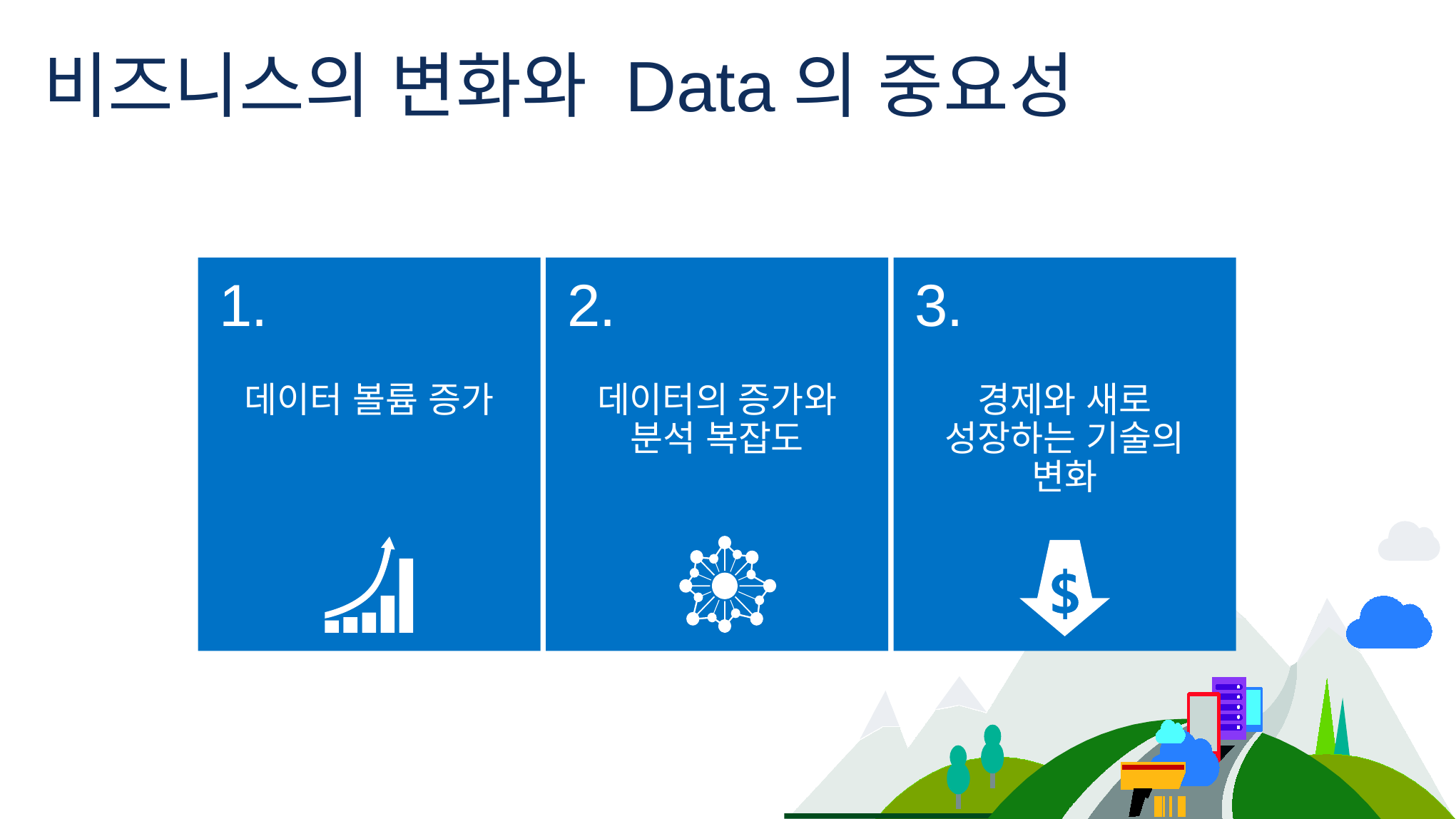

# 비즈니스의 변화와 Data의 중요성
1.
2.
3.
데이터 볼륨 증가
데이터의 증가와 분석 복잡도
경제와 새로 성장하는 기술의 변화